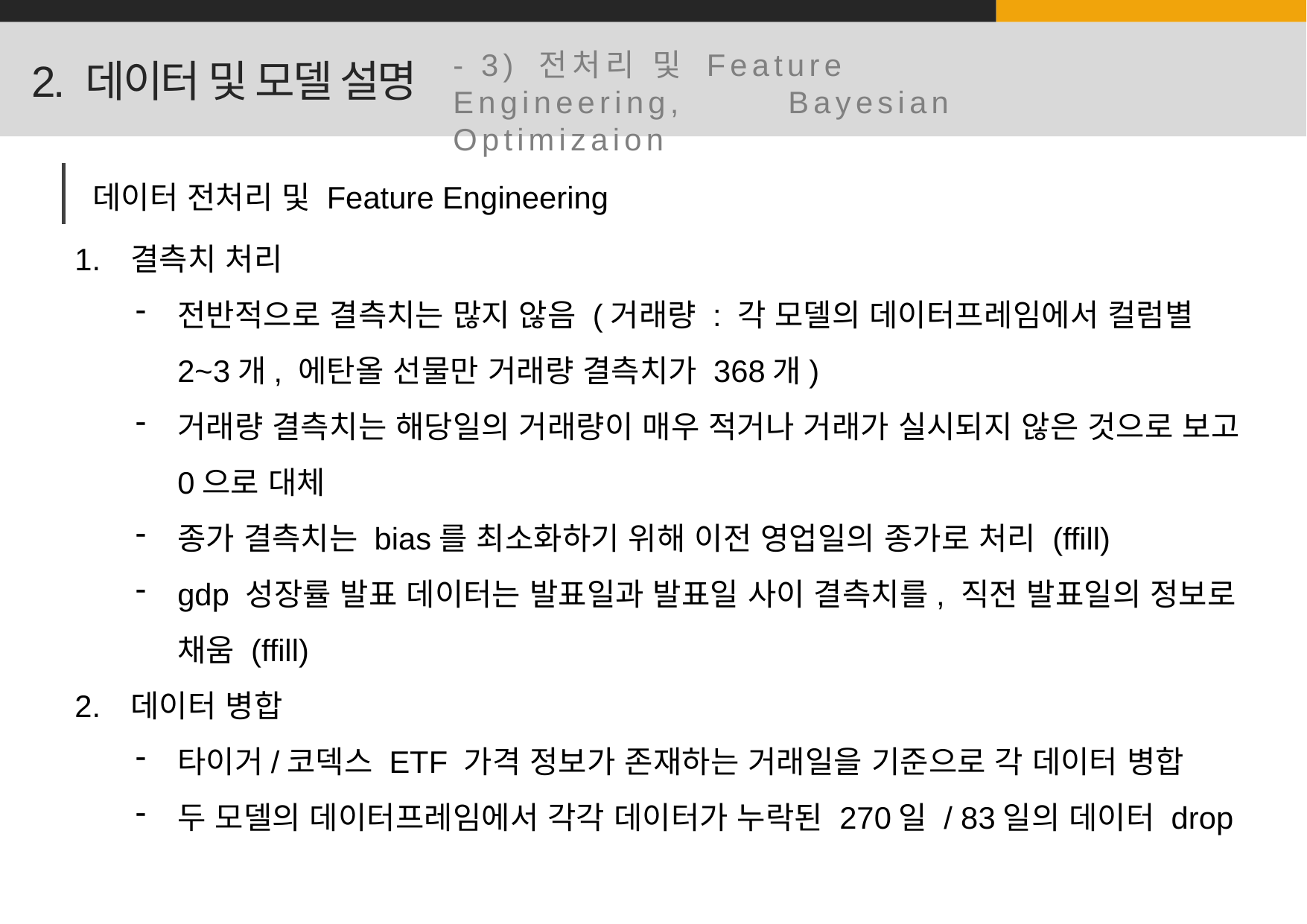

- 3) 전처리 및 Feature Engineering, 	Bayesian Optimizaion
2. 데이터 및 모델 설명
데이터 전처리 및 Feature Engineering
결측치 처리
전반적으로 결측치는 많지 않음 (거래량 : 각 모델의 데이터프레임에서 컬럼별 2~3개, 에탄올 선물만 거래량 결측치가 368개)
거래량 결측치는 해당일의 거래량이 매우 적거나 거래가 실시되지 않은 것으로 보고 0으로 대체
종가 결측치는 bias를 최소화하기 위해 이전 영업일의 종가로 처리 (ffill)
gdp 성장률 발표 데이터는 발표일과 발표일 사이 결측치를, 직전 발표일의 정보로 채움 (ffill)
데이터 병합
타이거/코덱스 ETF 가격 정보가 존재하는 거래일을 기준으로 각 데이터 병합
두 모델의 데이터프레임에서 각각 데이터가 누락된 270일 / 83일의 데이터 drop